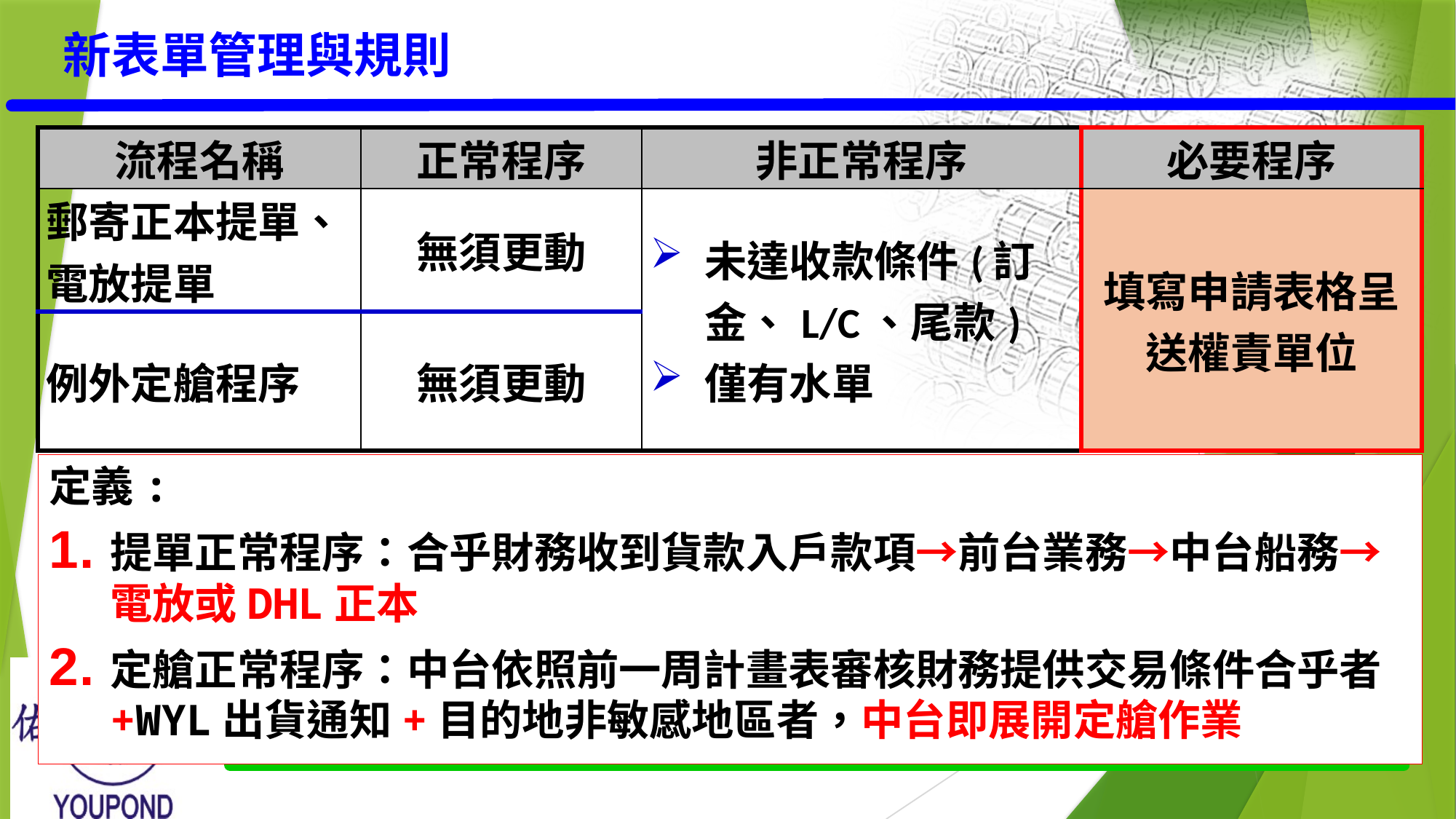

# 新表單管理與規則
| 流程名稱 | 正常程序 | 非正常程序 | 必要程序 |
| --- | --- | --- | --- |
| 郵寄正本提單、電放提單 | 無須更動 | 未達收款條件(訂金、L/C、尾款) 僅有水單 | 填寫申請表格呈送權責單位 |
| 例外定艙程序 | 無須更動 |  |  |
定義:
提單正常程序：合乎財務收到貨款入戶款項→前台業務→中台船務→電放或DHL正本
定艙正常程序：中台依照前一周計畫表審核財務提供交易條件合乎者+WYL出貨通知+目的地非敏感地區者，中台即展開定艙作業